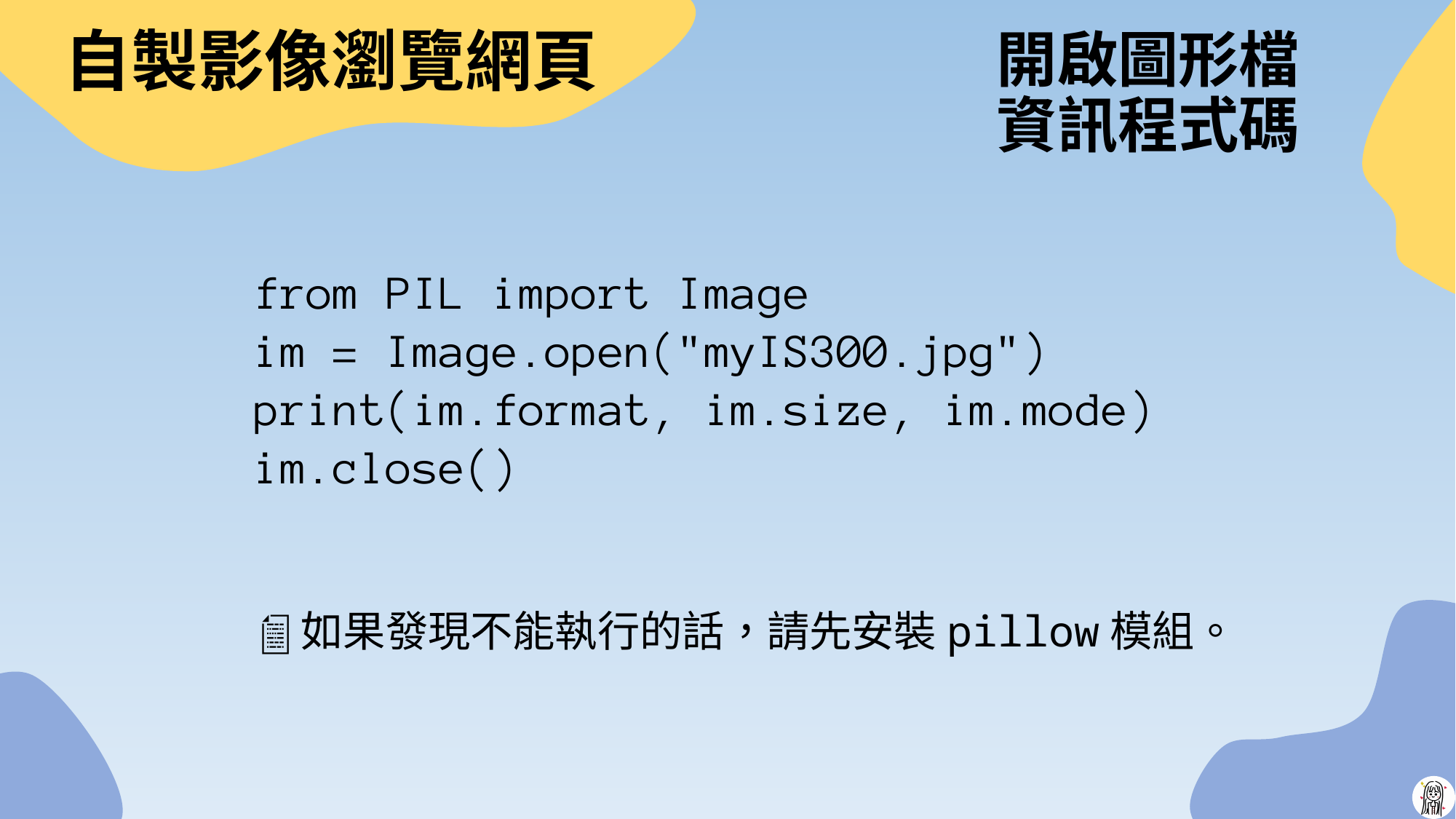

# 自製影像瀏覽網頁
開啟圖形檔資訊程式碼
from PIL import Image
im = Image.open("myIS300.jpg")
print(im.format, im.size, im.mode)
im.close()
📄如果發現不能執行的話，請先安裝pillow模組。
27